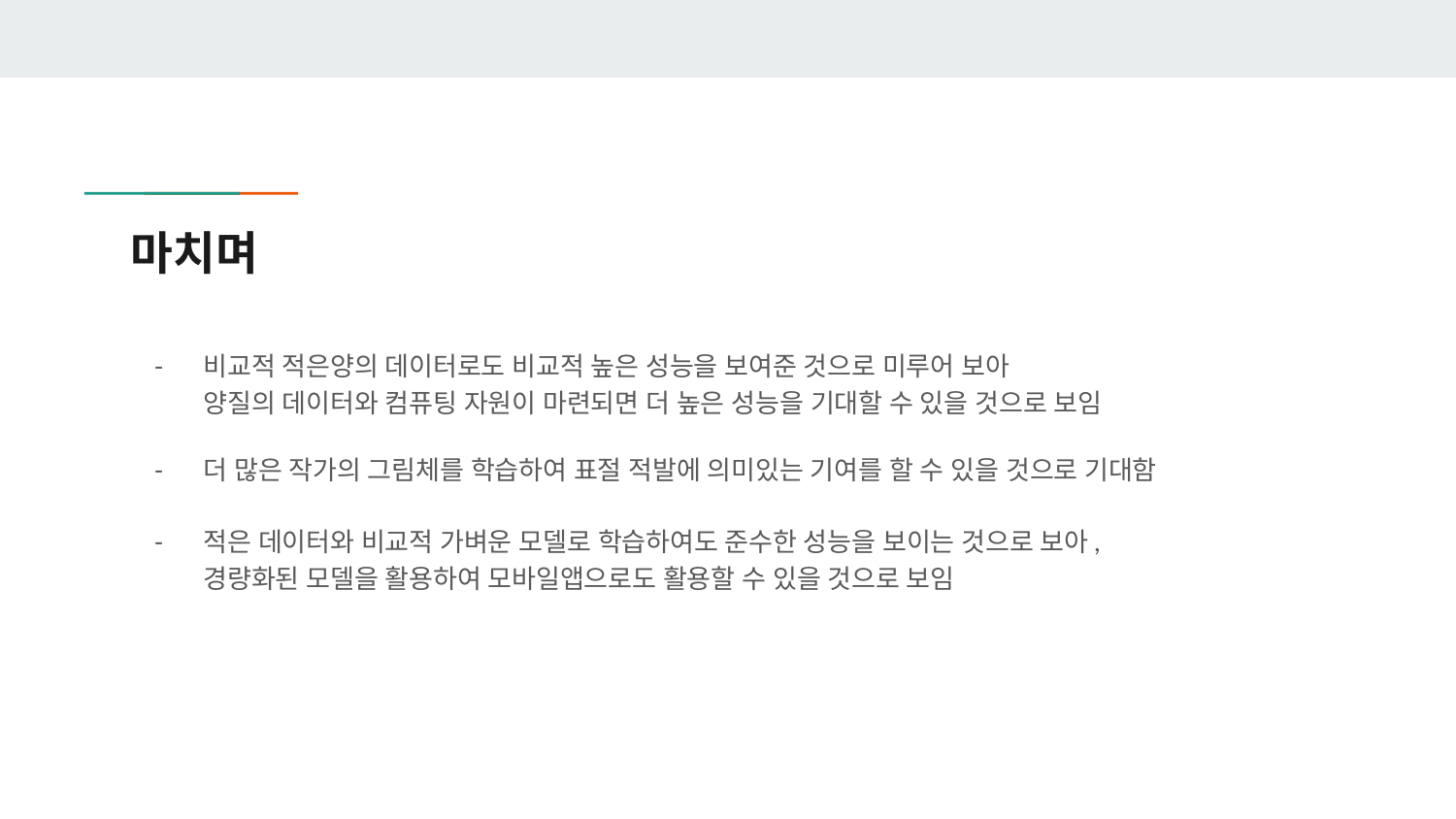

# 마치며
비교적 적은양의 데이터로도 비교적 높은 성능을 보여준 것으로 미루어 보아
양질의 데이터와 컴퓨팅 자원이 마련되면 더 높은 성능을 기대할 수 있을 것으로 보임
더 많은 작가의 그림체를 학습하여 표절 적발에 의미있는 기여를 할 수 있을 것으로 기대함
적은 데이터와 비교적 가벼운 모델로 학습하여도 준수한 성능을 보이는 것으로 보아,
경량화된 모델을 활용하여 모바일앱으로도 활용할 수 있을 것으로 보임